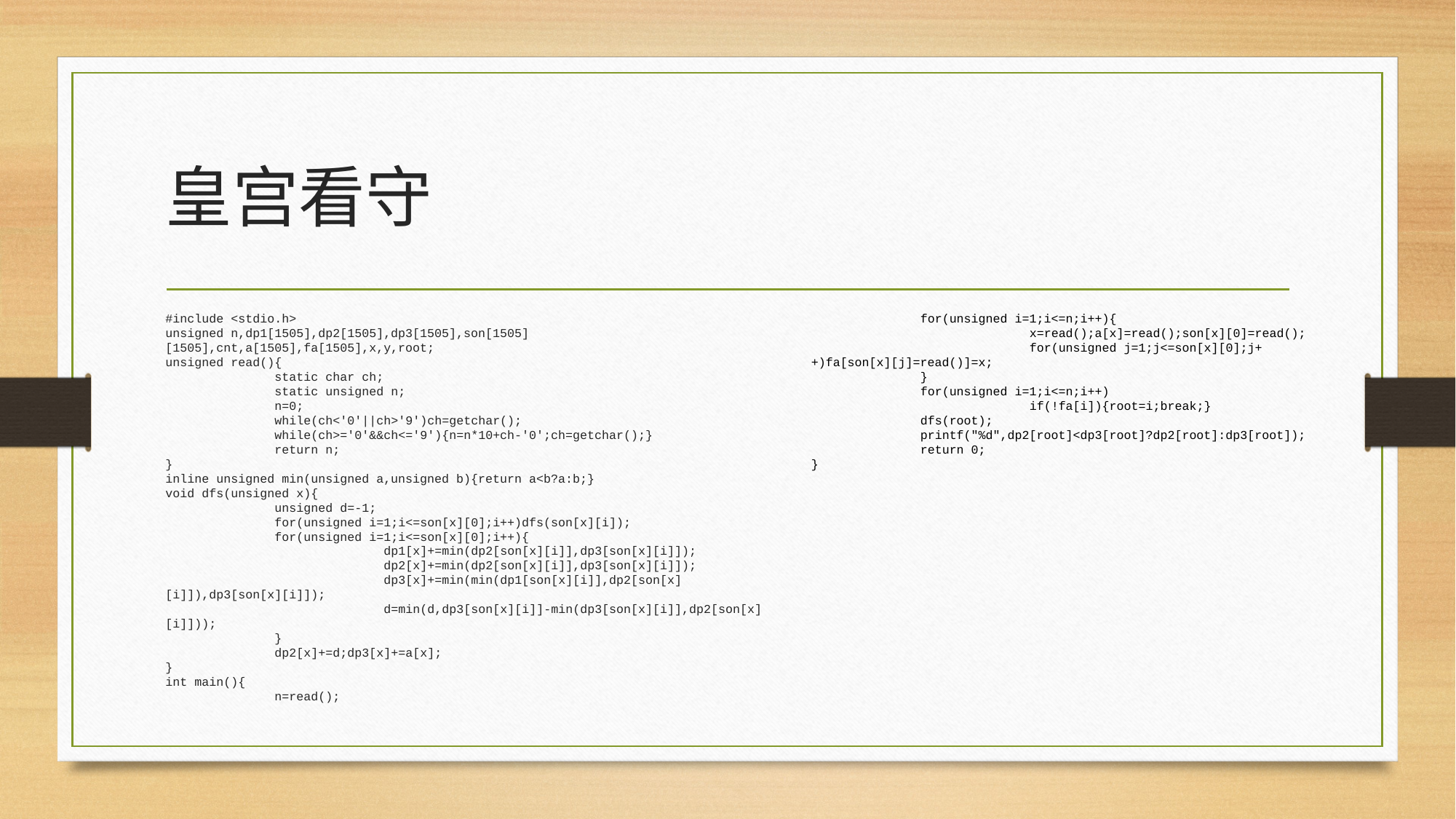

# 皇宫看守
#include <stdio.h>
unsigned n,dp1[1505],dp2[1505],dp3[1505],son[1505][1505],cnt,a[1505],fa[1505],x,y,root;
unsigned read(){
	static char ch;
	static unsigned n;
	n=0;
	while(ch<'0'||ch>'9')ch=getchar();
	while(ch>='0'&&ch<='9'){n=n*10+ch-'0';ch=getchar();}
	return n;
}
inline unsigned min(unsigned a,unsigned b){return a<b?a:b;}
void dfs(unsigned x){
	unsigned d=-1;
	for(unsigned i=1;i<=son[x][0];i++)dfs(son[x][i]);
	for(unsigned i=1;i<=son[x][0];i++){
		dp1[x]+=min(dp2[son[x][i]],dp3[son[x][i]]);
		dp2[x]+=min(dp2[son[x][i]],dp3[son[x][i]]);
		dp3[x]+=min(min(dp1[son[x][i]],dp2[son[x][i]]),dp3[son[x][i]]);
		d=min(d,dp3[son[x][i]]-min(dp3[son[x][i]],dp2[son[x][i]]));
	}
	dp2[x]+=d;dp3[x]+=a[x];
}
int main(){
	n=read();
	for(unsigned i=1;i<=n;i++){
		x=read();a[x]=read();son[x][0]=read();
		for(unsigned j=1;j<=son[x][0];j++)fa[son[x][j]=read()]=x;
	}
	for(unsigned i=1;i<=n;i++)
		if(!fa[i]){root=i;break;}
	dfs(root);
	printf("%d",dp2[root]<dp3[root]?dp2[root]:dp3[root]);
	return 0;
}